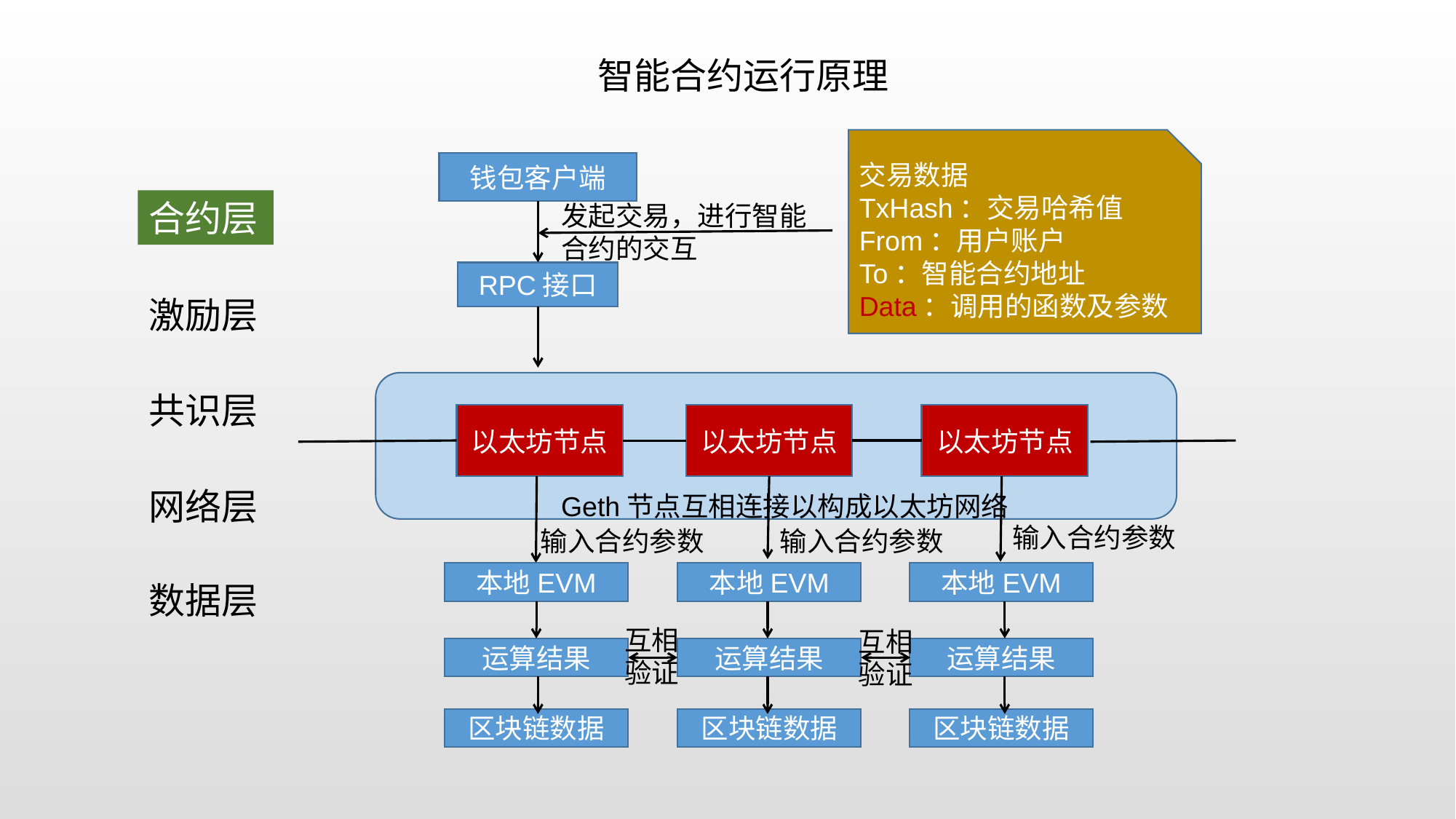

智能合约运行原理
交易数据
TxHash：交易哈希值
From：用户账户
To：智能合约地址
Data：调用的函数及参数
钱包客户端
合约层
发起交易，进行智能合约的交互
RPC接口
激励层

共识层
以太坊节点
以太坊节点
以太坊节点
网络层
Geth节点互相连接以构成以太坊网络
输入合约参数
输入合约参数
输入合约参数
本地EVM
本地EVM
本地EVM
数据层
互相验证
互相验证
运算结果
运算结果
运算结果
区块链数据
区块链数据
区块链数据